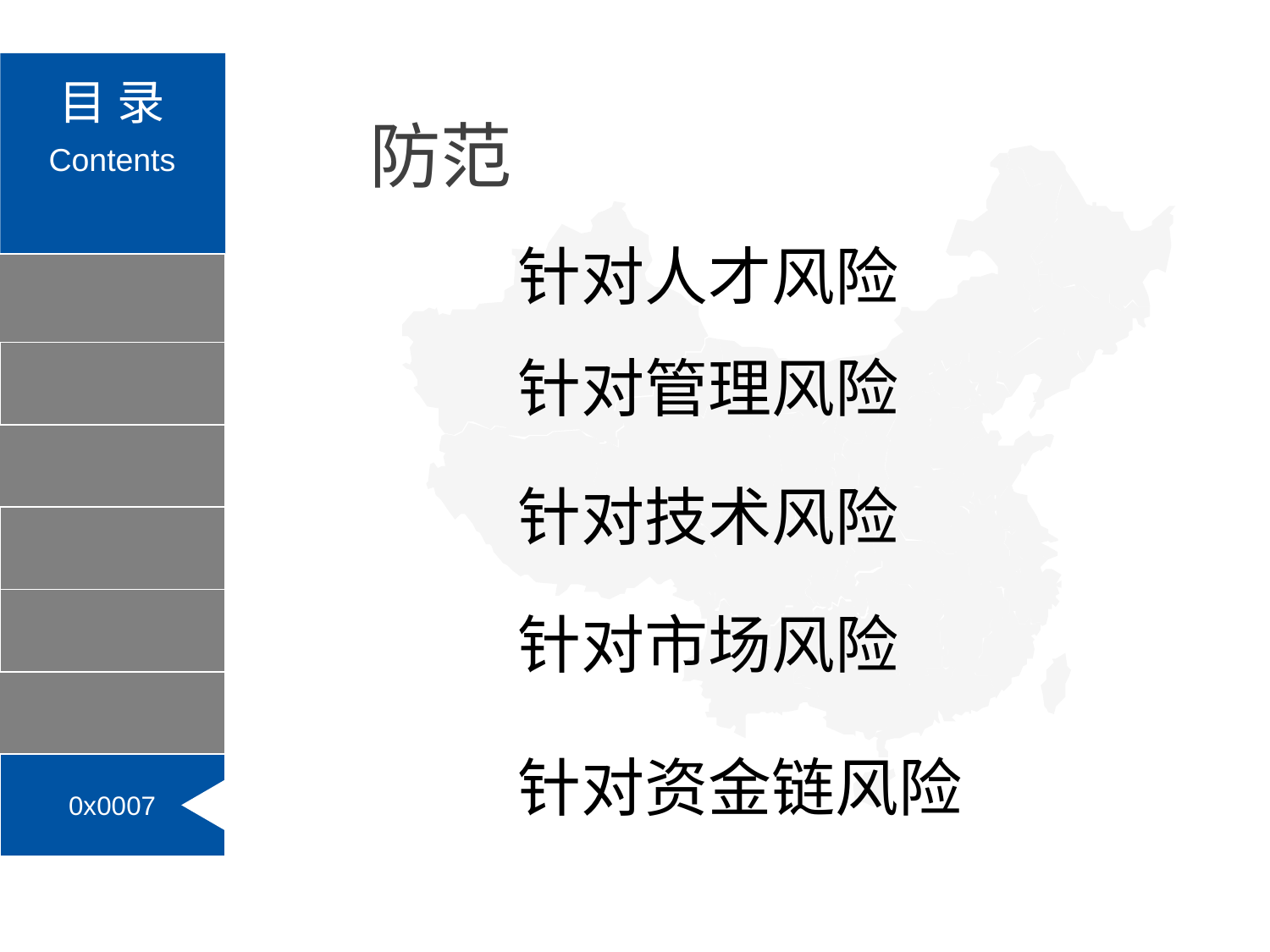

目 录
Contents

0x0007
防范
针对人才风险

针对管理风险
针对技术风险
针对市场风险
针对资金链风险